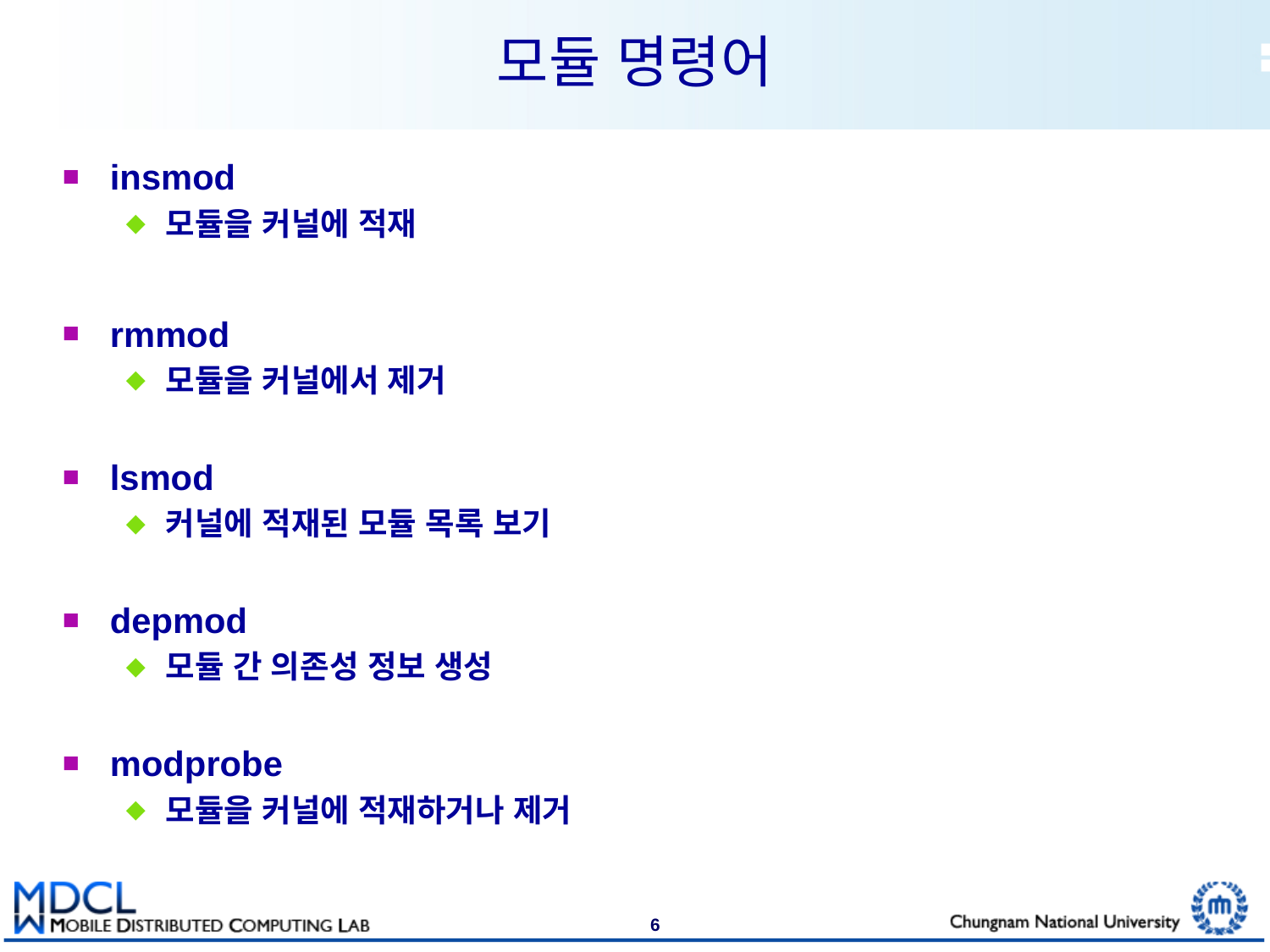

# 모듈 명령어
insmod
모듈을 커널에 적재

rmmod
모듈을 커널에서 제거

lsmod
커널에 적재된 모듈 목록 보기

depmod
모듈 간 의존성 정보 생성

modprobe
모듈을 커널에 적재하거나 제거